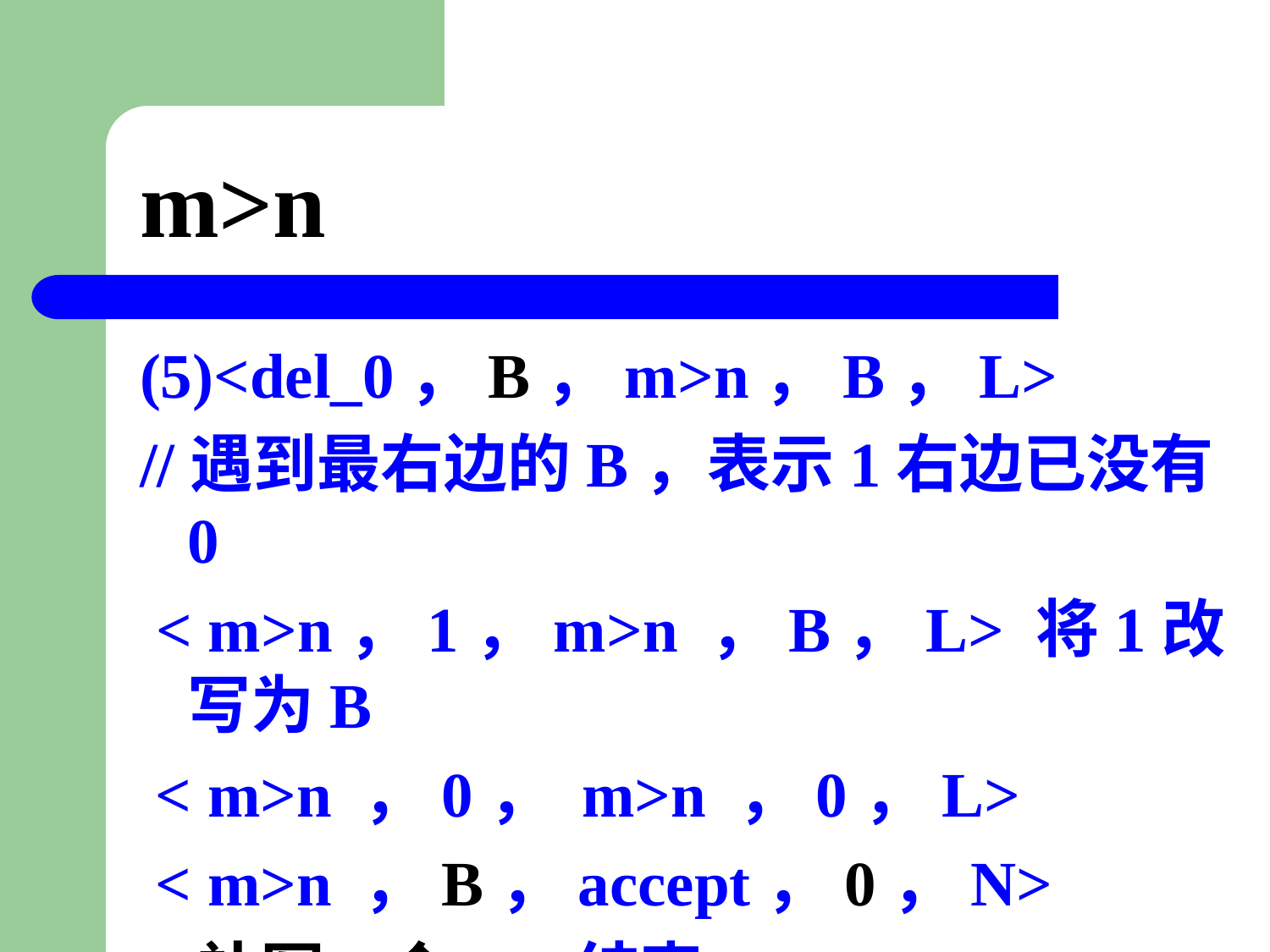

# m>n
(5)<del_0，B，m>n，B，L>
//遇到最右边的B，表示1右边已没有0
 < m>n，1，m>n ，B，L> 将1改写为B
 < m>n ，0， m>n ，0，L>
 < m>n ，B，accept，0，N>
   补写1个0，结束